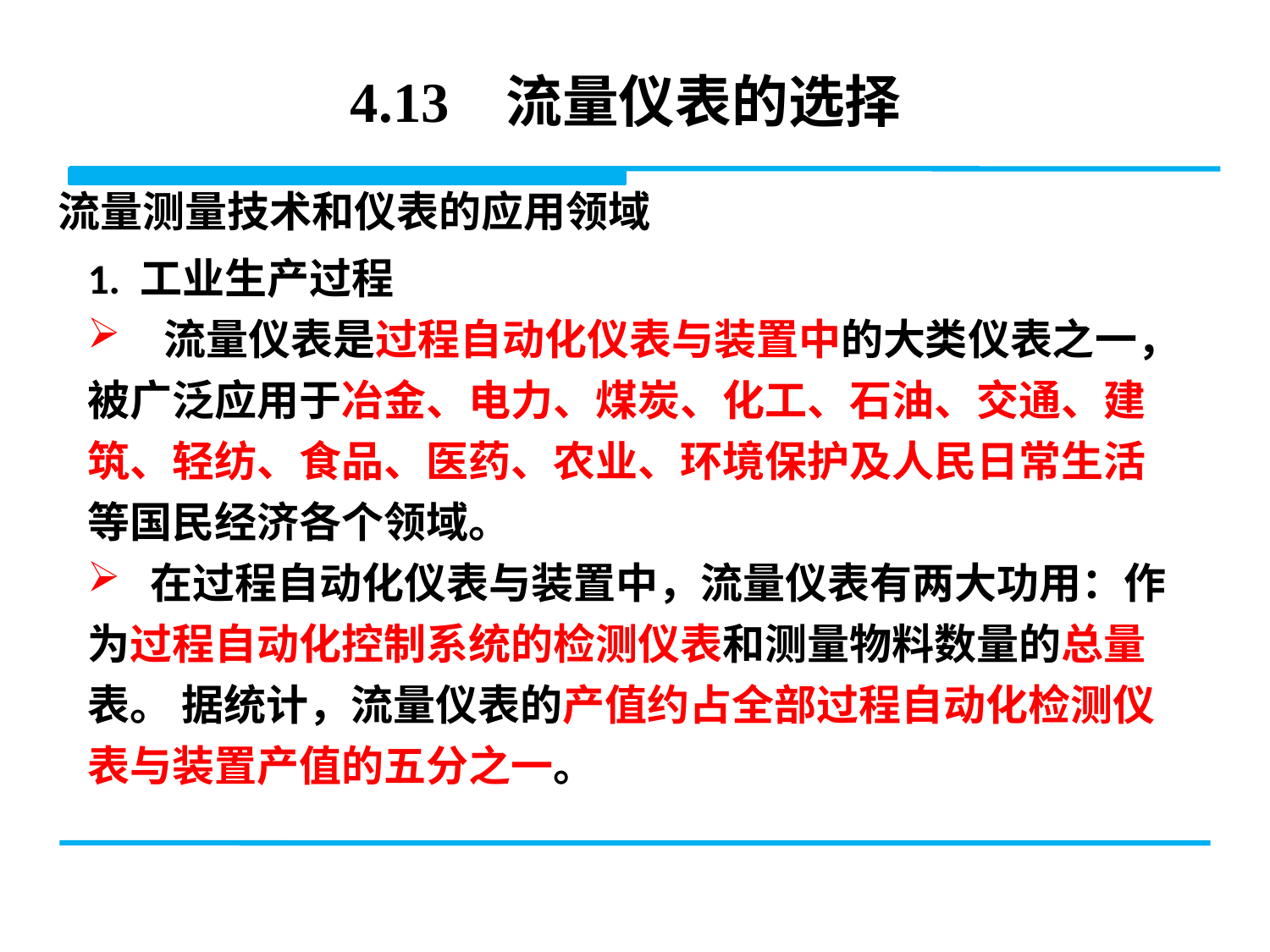

4.13   流量仪表的选择
# 流量测量技术和仪表的应用领域
1. 工业生产过程
　流量仪表是过程自动化仪表与装置中的大类仪表之一，被广泛应用于冶金、电力、煤炭、化工、石油、交通、建筑、轻纺、食品、医药、农业、环境保护及人民日常生活等国民经济各个领域。
  在过程自动化仪表与装置中，流量仪表有两大功用：作为过程自动化控制系统的检测仪表和测量物料数量的总量表。 据统计，流量仪表的产值约占全部过程自动化检测仪表与装置产值的五分之一。